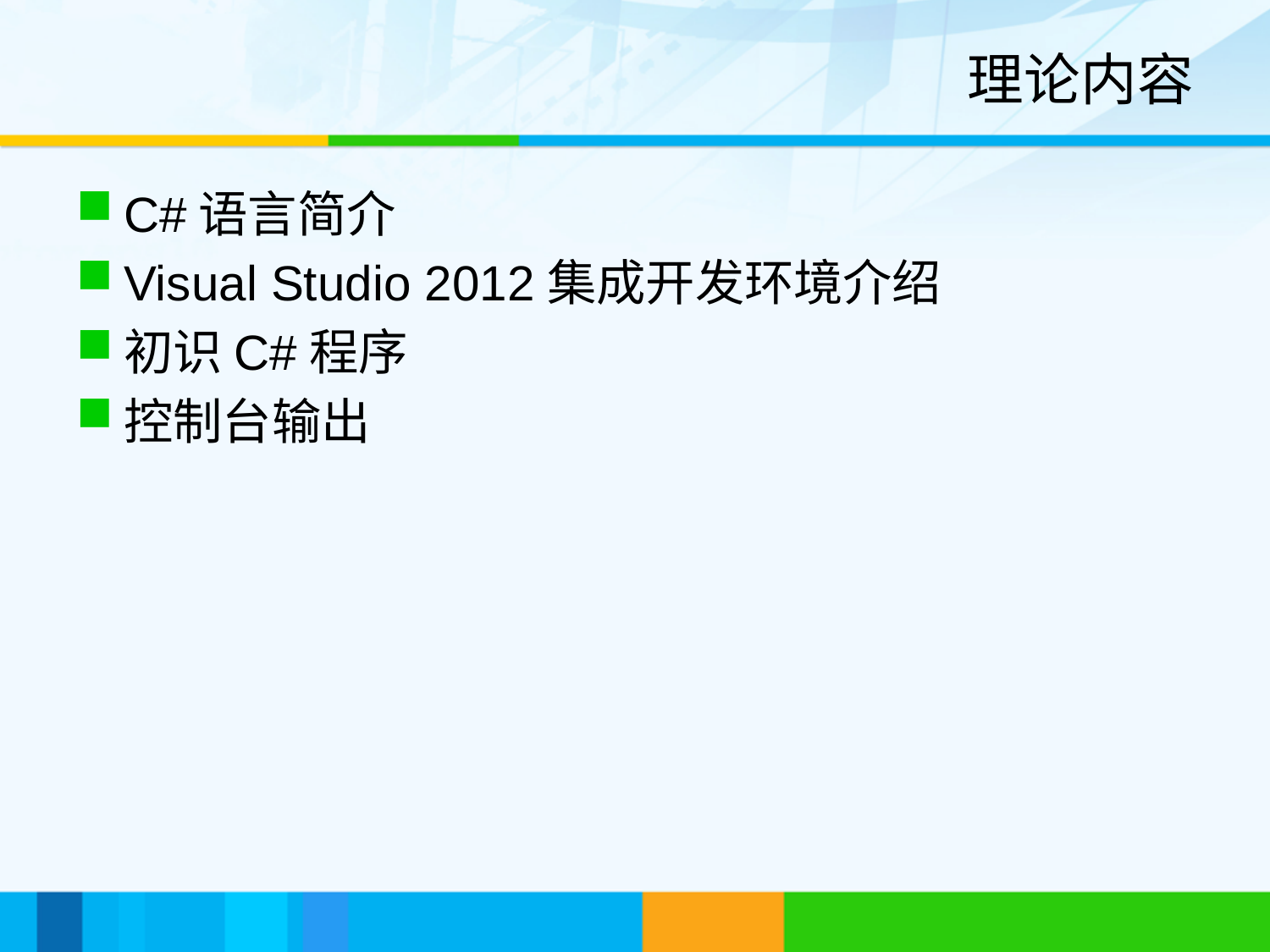

# 理论内容
C#语言简介
Visual Studio 2012集成开发环境介绍
初识C#程序
控制台输出